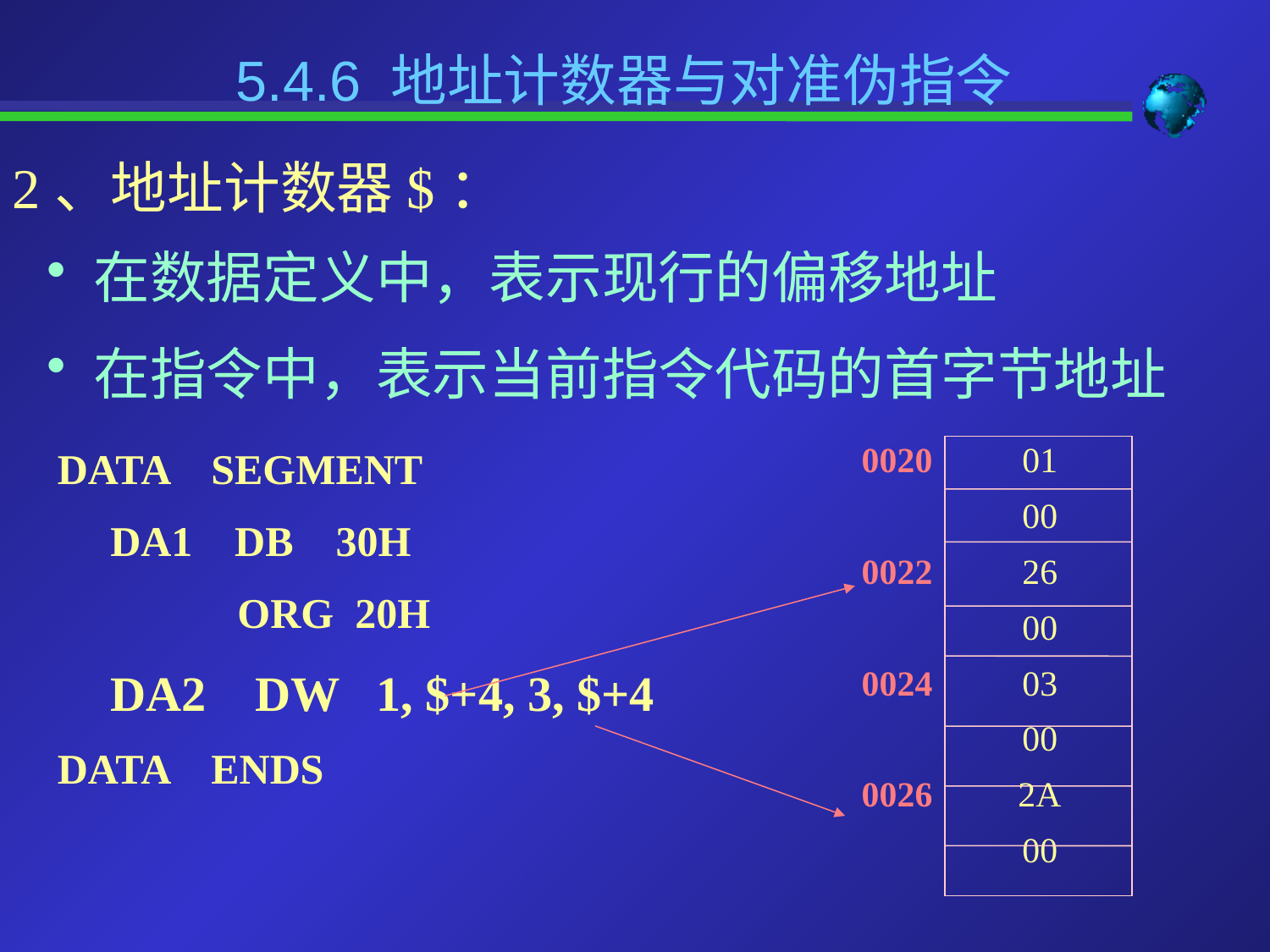

# 5.4.6 地址计数器与对准伪指令
2、地址计数器$：
 在数据定义中，表示现行的偏移地址
 在指令中，表示当前指令代码的首字节地址
DATA    SEGMENT
     DA1    DB    30H
	     ORG  20H
     DA2    DW   1, $+4, 3, $+4
DATA    ENDS
0020

0022

0024

0026

01
00
26
00
03
00
2A
00

56